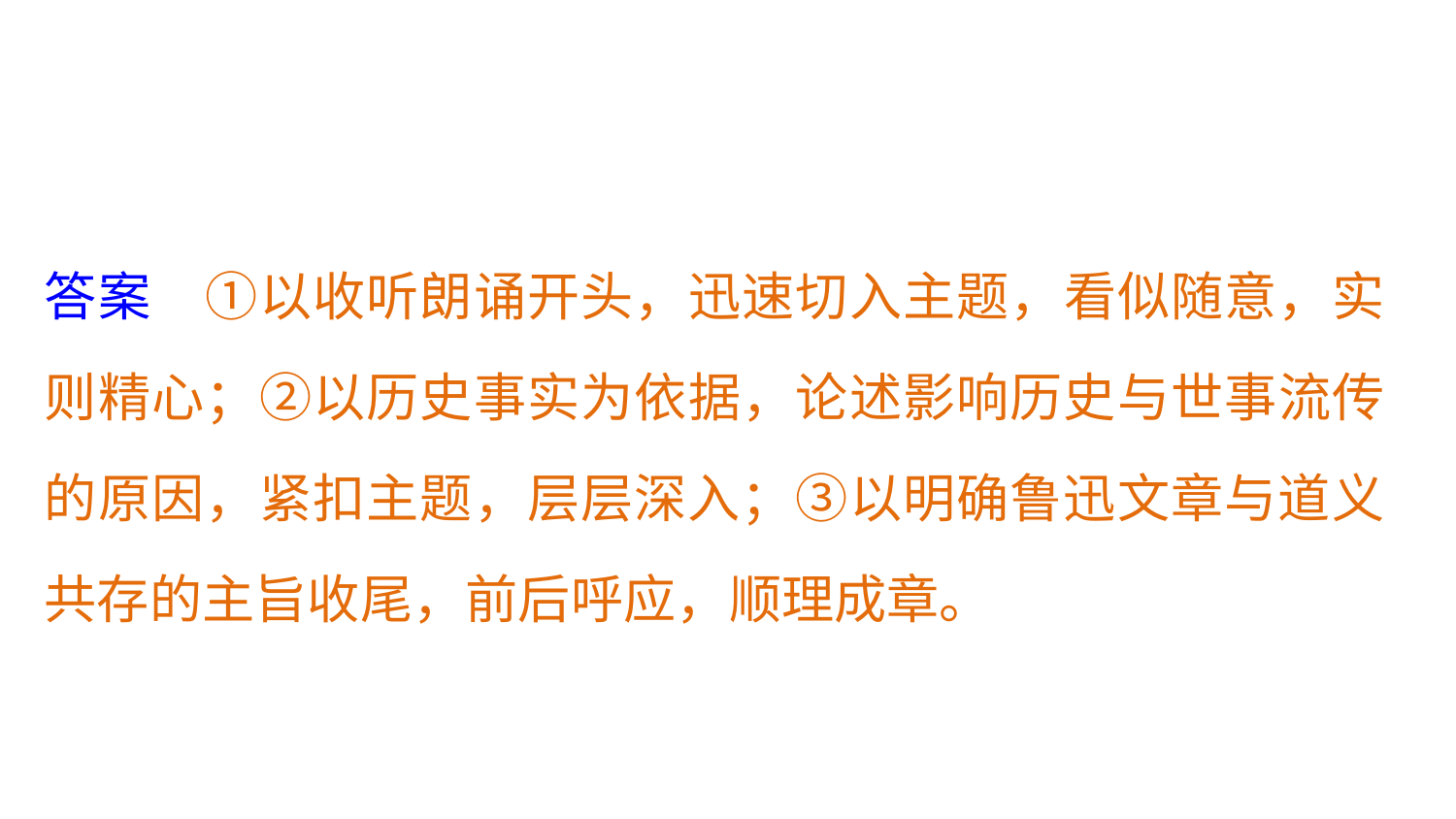

答案　①以收听朗诵开头，迅速切入主题，看似随意，实则精心；②以历史事实为依据，论述影响历史与世事流传的原因，紧扣主题，层层深入；③以明确鲁迅文章与道义共存的主旨收尾，前后呼应，顺理成章。